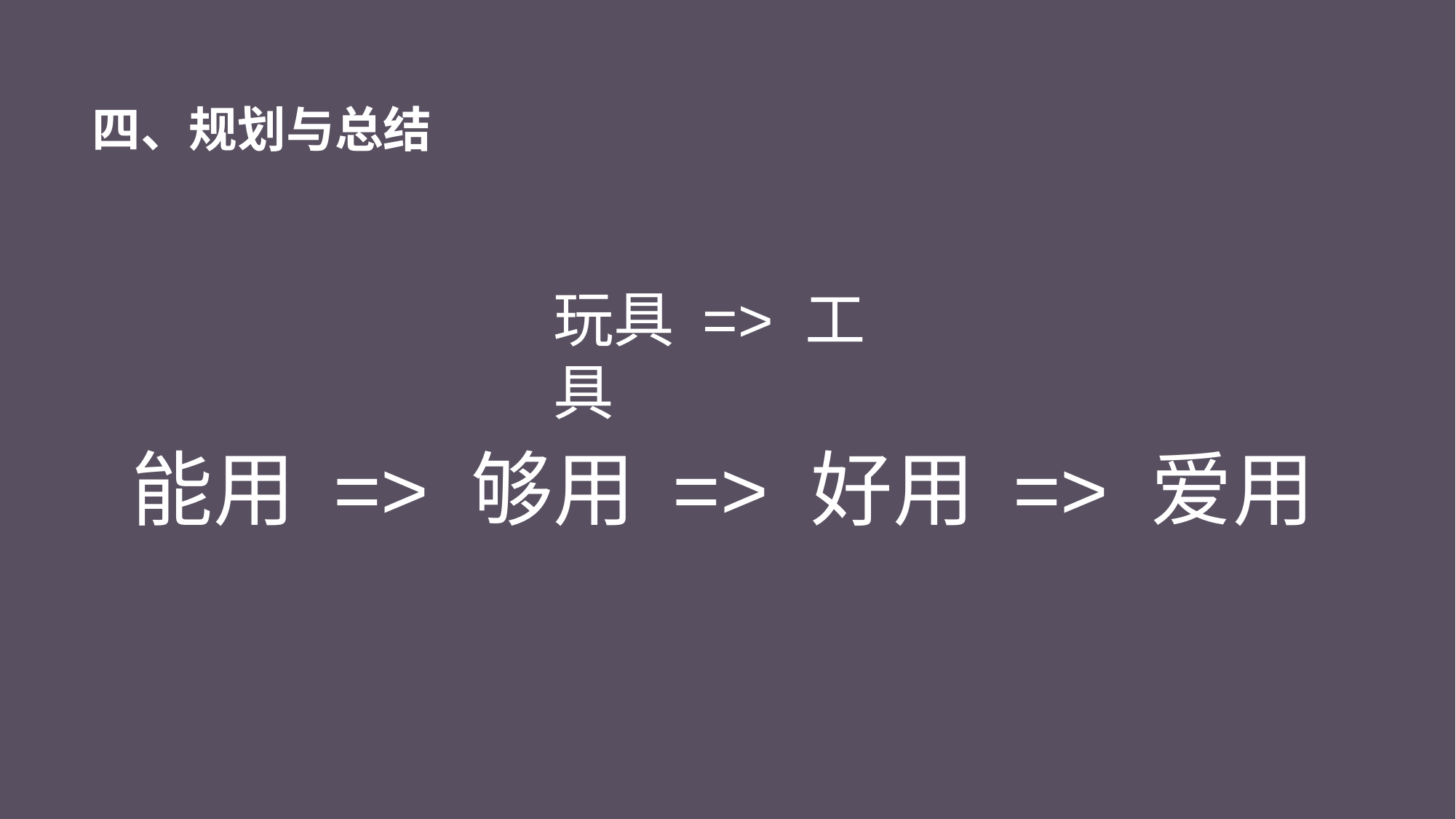

# 四、规划与总结
玩具 => 工具
能用 => 够用 => 好用 => 爱用